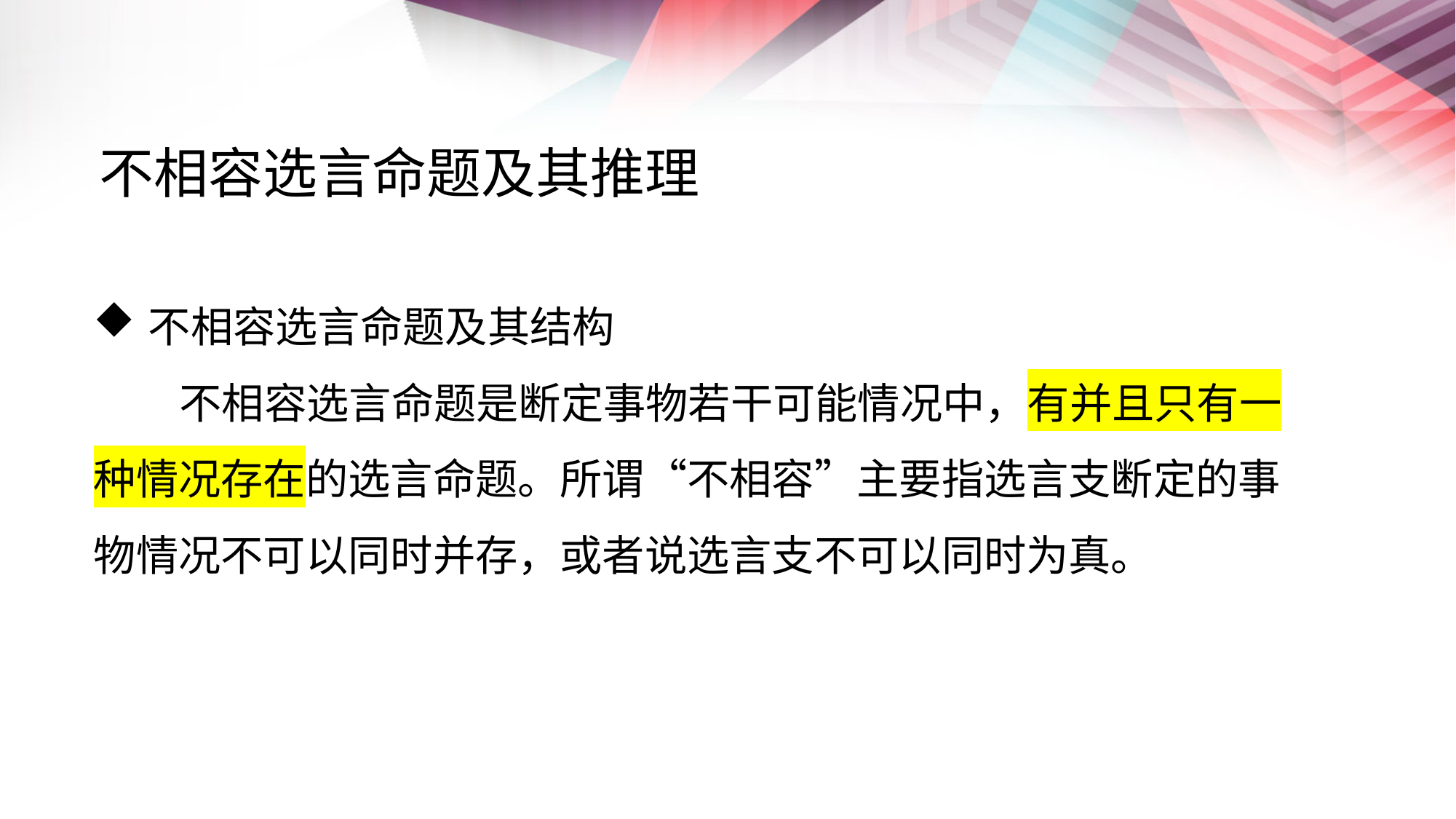

不相容选言命题及其推理
不相容选言命题及其结构
        不相容选言命题是断定事物若干可能情况中，有并且只有一种情况存在的选言命题。所谓“不相容”主要指选言支断定的事物情况不可以同时并存，或者说选言支不可以同时为真。